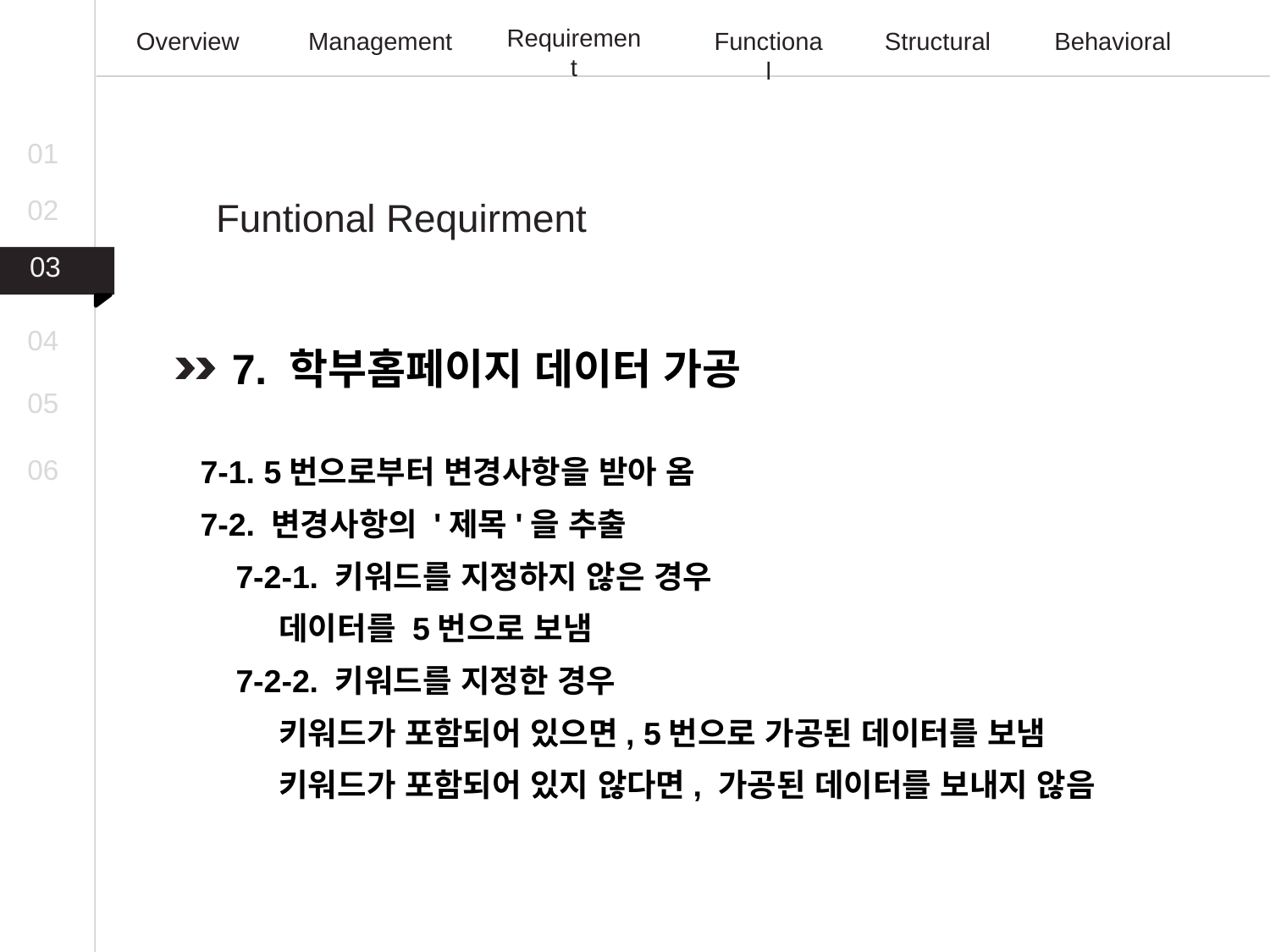

Requirement
Overview
Management
Functional
Structural
Behavioral
01
02
Funtional Requirment
03

04
7. 학부홈페이지 데이터 가공

05
06
7-1. 5번으로부터 변경사항을 받아 옴
7-2. 변경사항의 '제목'을 추출
    7-2-1. 키워드를 지정하지 않은 경우
        데이터를 5번으로 보냄
    7-2-2. 키워드를 지정한 경우
        키워드가 포함되어 있으면, 5번으로 가공된 데이터를 보냄
        키워드가 포함되어 있지 않다면, 가공된 데이터를 보내지 않음